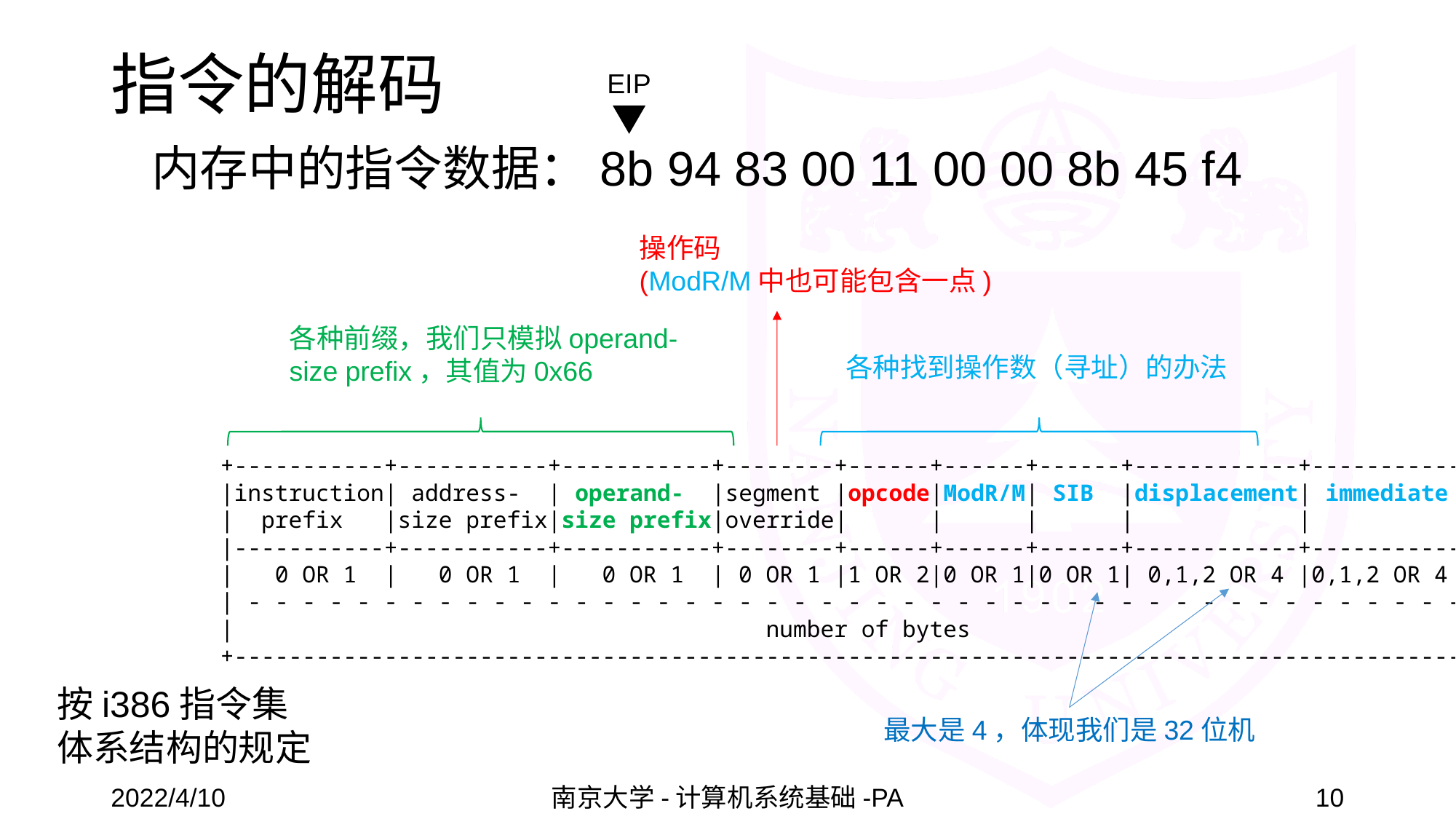

# 指令的解码
EIP

内存中的指令数据：8b 94 83 00 11 00 00 8b 45 f4

操作码
(ModR/M中也可能包含一点)
各种前缀，我们只模拟operand-size prefix，其值为0x66
各种找到操作数（寻址）的办法
+-----------+-----------+-----------+--------+------+------+------+------------+-----------+
|instruction| address-  | operand-  |segment |opcode|ModR/M| SIB  |displacement| immediate |
|  prefix   |size prefix|size prefix|override|      |      |      |            |           |
|-----------+-----------+-----------+--------+------+------+------+------------+-----------|
|   0 OR 1  |   0 OR 1  |   0 OR 1  | 0 OR 1 |1 OR 2|0 OR 1|0 OR 1| 0,1,2 OR 4 |0,1,2 OR 4 |
| - - - - - - - - - - - - - - - - - - - - - - - - - - - - - - - - - - - - - - - - - - - - -|
|                                       number of bytes                                    |
+------------------------------------------------------------------------------------------+
按i386指令集体系结构的规定
最大是4，体现我们是32位机
2022/4/10
南京大学-计算机系统基础-PA
10